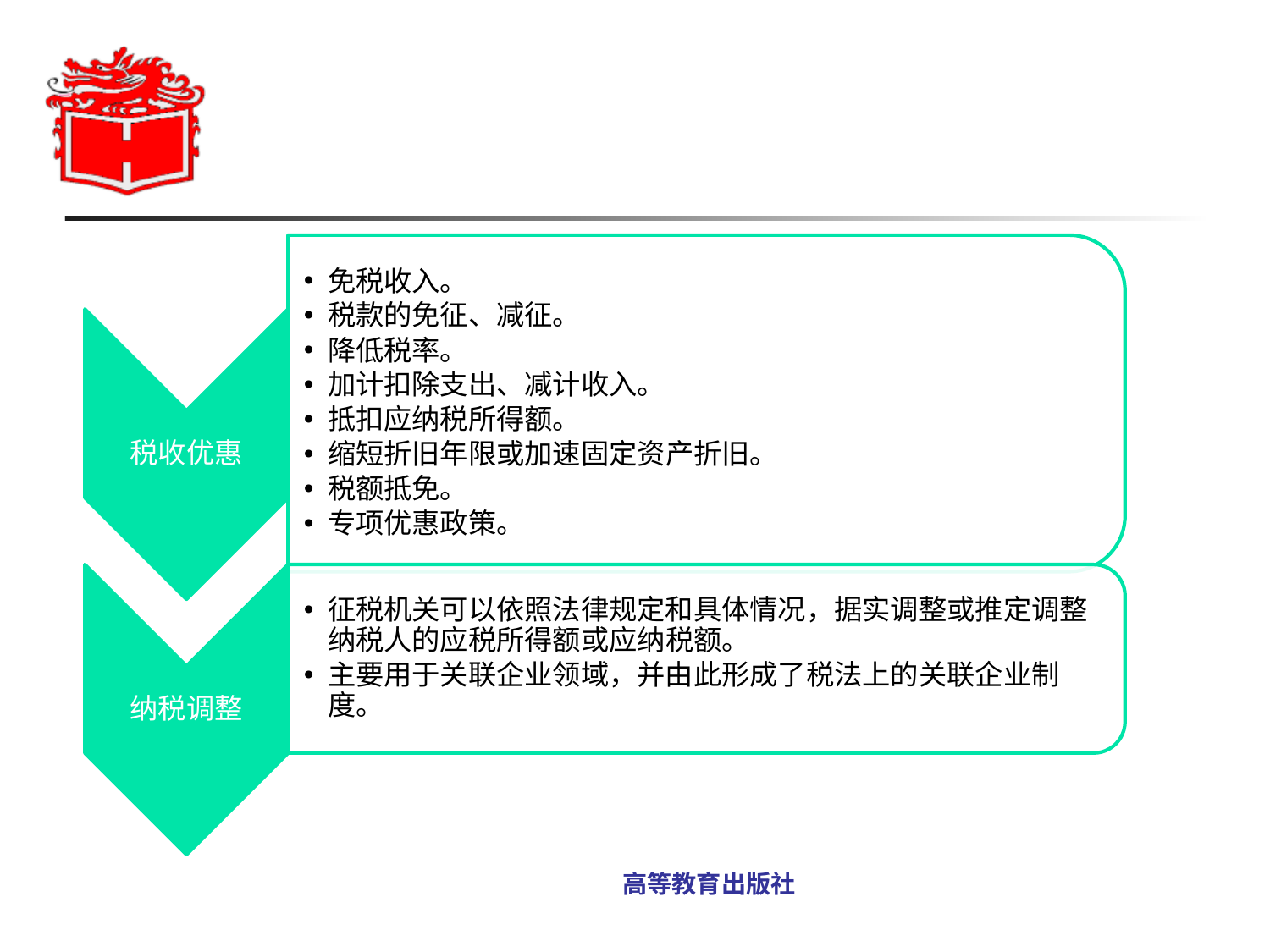

税收优惠
免税收入。
税款的免征、减征。
降低税率。
加计扣除支出、减计收入。
抵扣应纳税所得额。
缩短折旧年限或加速固定资产折旧。
税额抵免。
专项优惠政策。
纳税调整
征税机关可以依照法律规定和具体情况，据实调整或推定调整纳税人的应税所得额或应纳税额。
主要用于关联企业领域，并由此形成了税法上的关联企业制度。

高等教育出版社